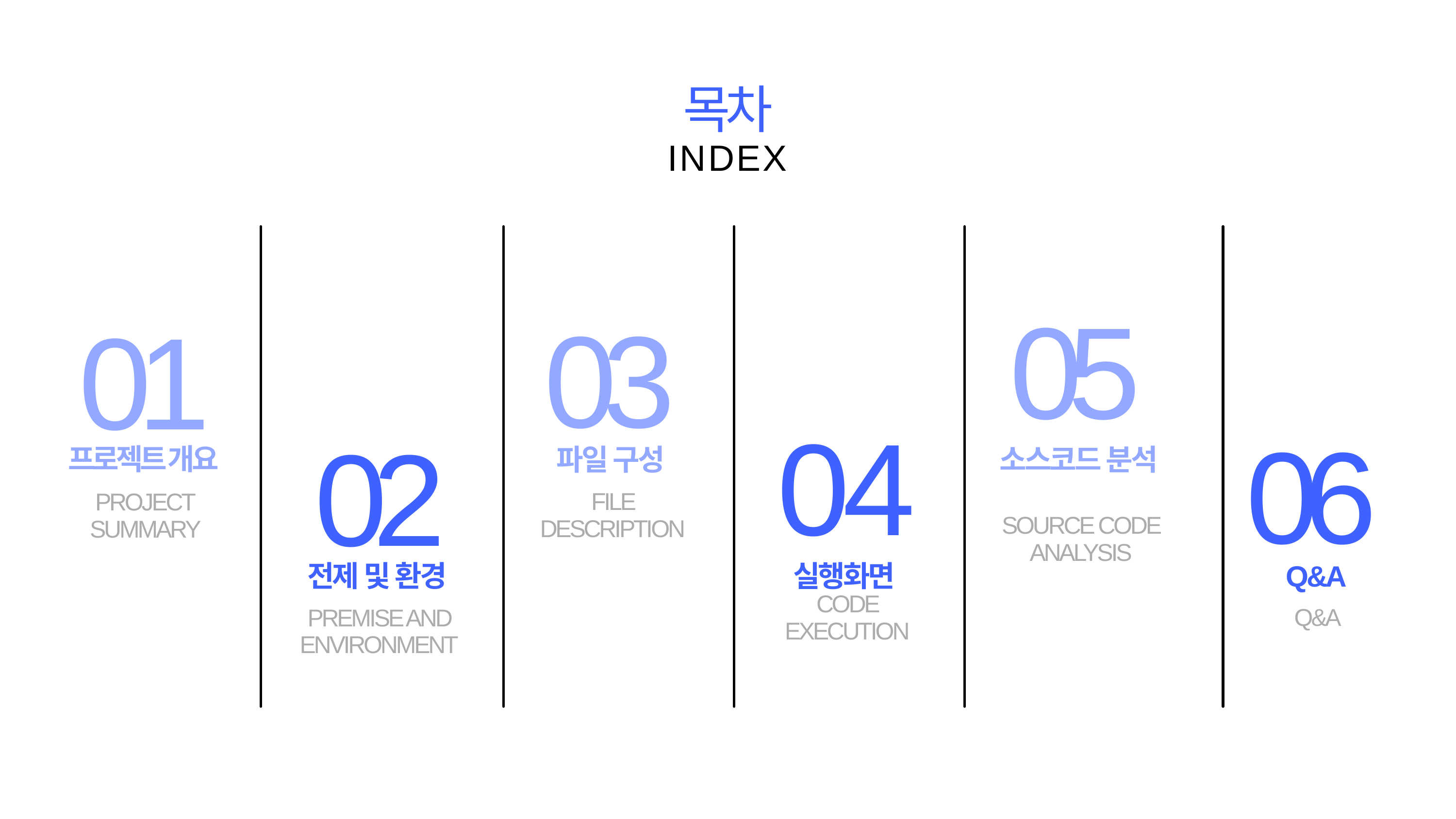

목차
INDEX
03
05
01
04
06
02
프로젝트 개요
파일 구성
소스코드 분석
PROJECT
SUMMARY
FILE DESCRIPTION
SOURCE CODE ANALYSIS
전제 및 환경
실행화면
 Q&A
PREMISE AND ENVIRONMENT
CODE EXECUTION
 Q&A